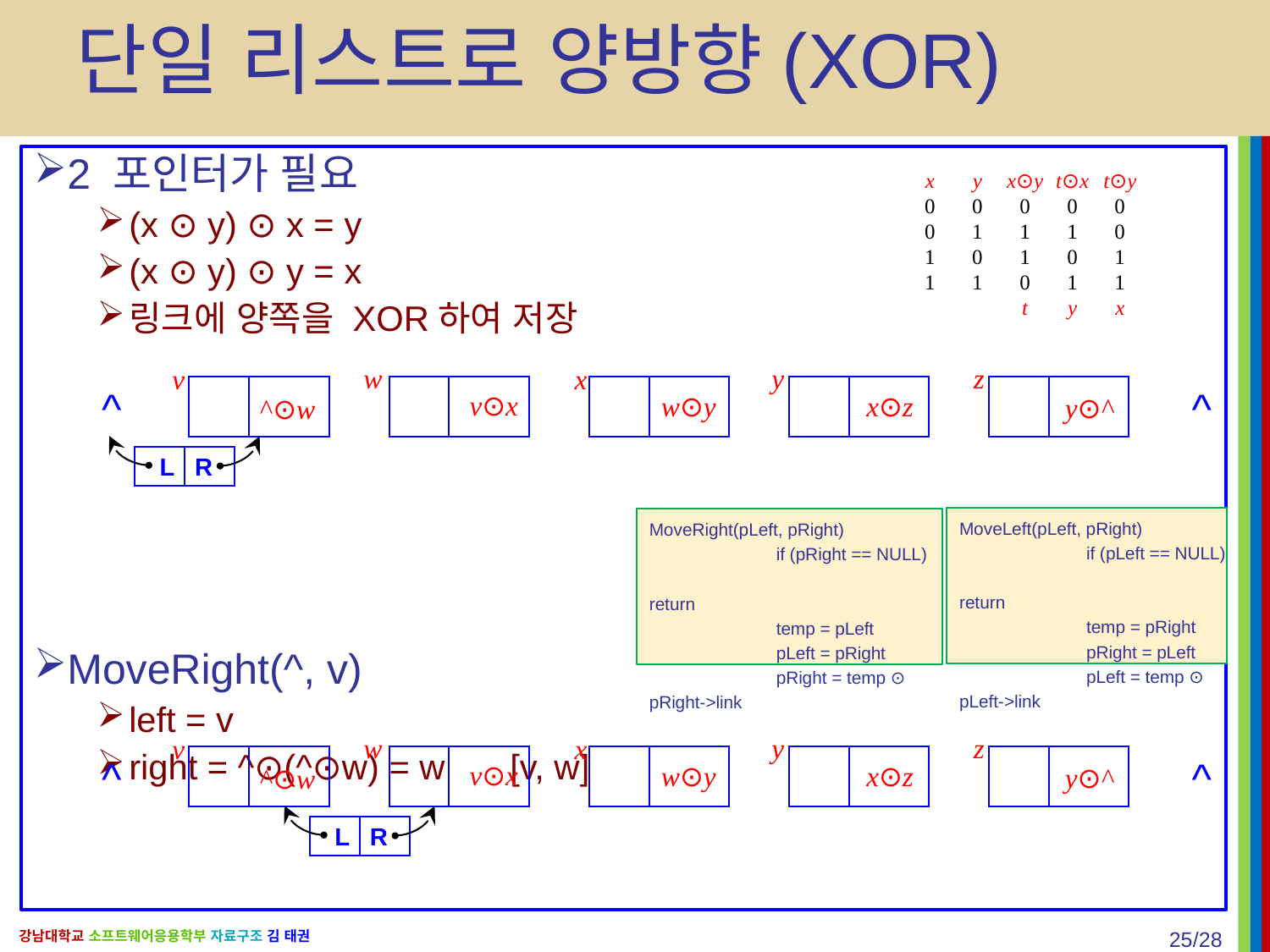

# 단일 리스트로 양방향(XOR)
2 포인터가 필요
(x ⊙ y) ⊙ x = y
(x ⊙ y) ⊙ y = x
링크에 양쪽을 XOR하여 저장

MoveRight(^, v)
left = v
right = ^⊙(^⊙w) = w	[v, w]

x
0
0
1
1
y
0
1
0
1
x⊙y
0
1
1
0
t
t⊙x
0
1
0
1
y
t⊙y
0
0
1
1
x
y
z
w
x
v

^
^
v⊙x
w⊙y
x⊙z
y⊙^
^⊙w

L
R
MoveLeft(pLeft, pRight)
 	if (pLeft == NULL)
		return
	temp = pRight
	pRight = pLeft
	pLeft = temp ⊙ pLeft->link
MoveRight(pLeft, pRight)
 	if (pRight == NULL)
		return
	temp = pLeft
	pLeft = pRight
	pRight = temp ⊙ pRight->link
y
z
w
x
v

^
^
v⊙x
w⊙y
x⊙z
y⊙^
^⊙w

L
R
25/28